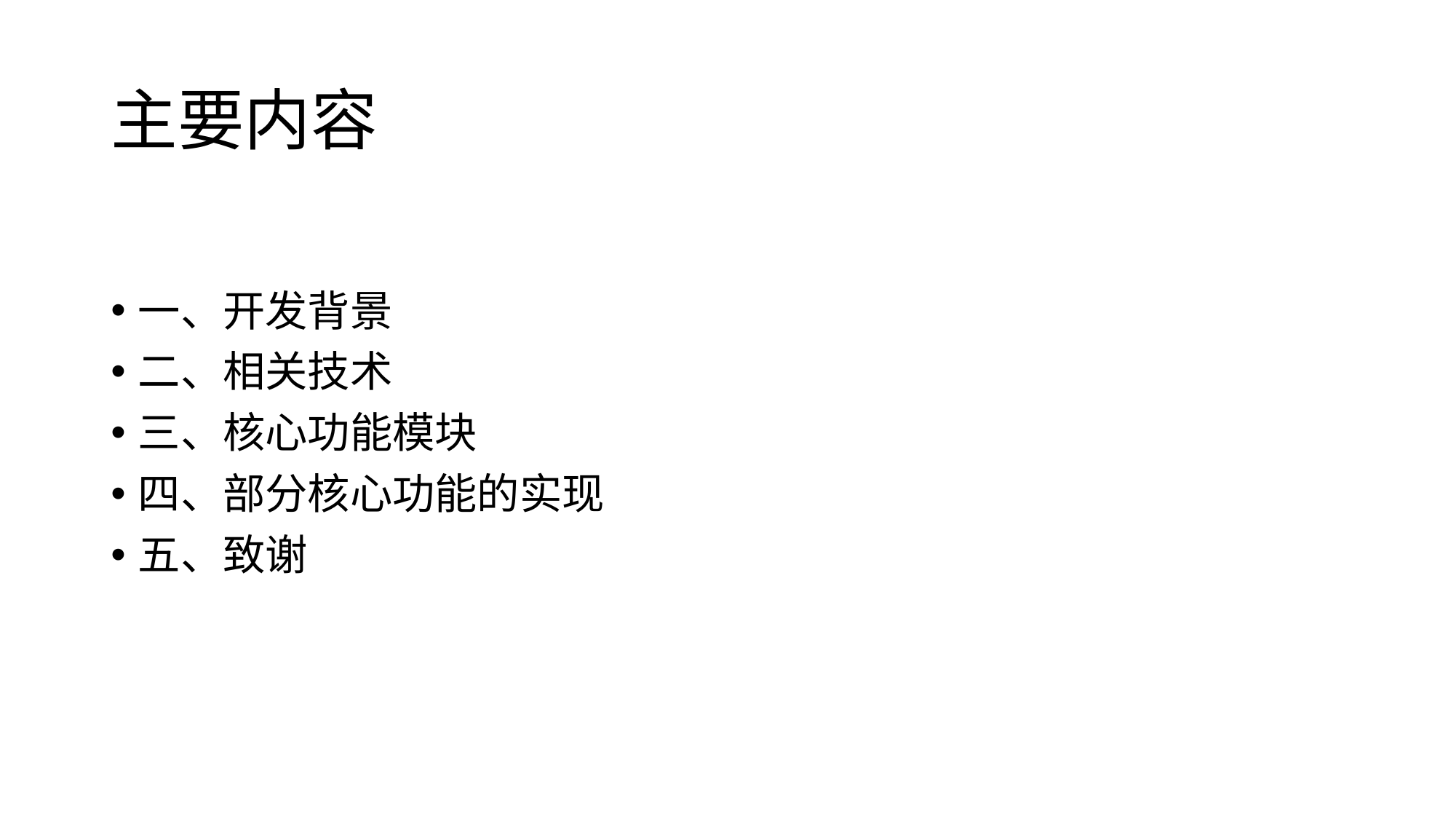

# 主要内容

一、开发背景
二、相关技术
三、核心功能模块
四、部分核心功能的实现
五、致谢

2